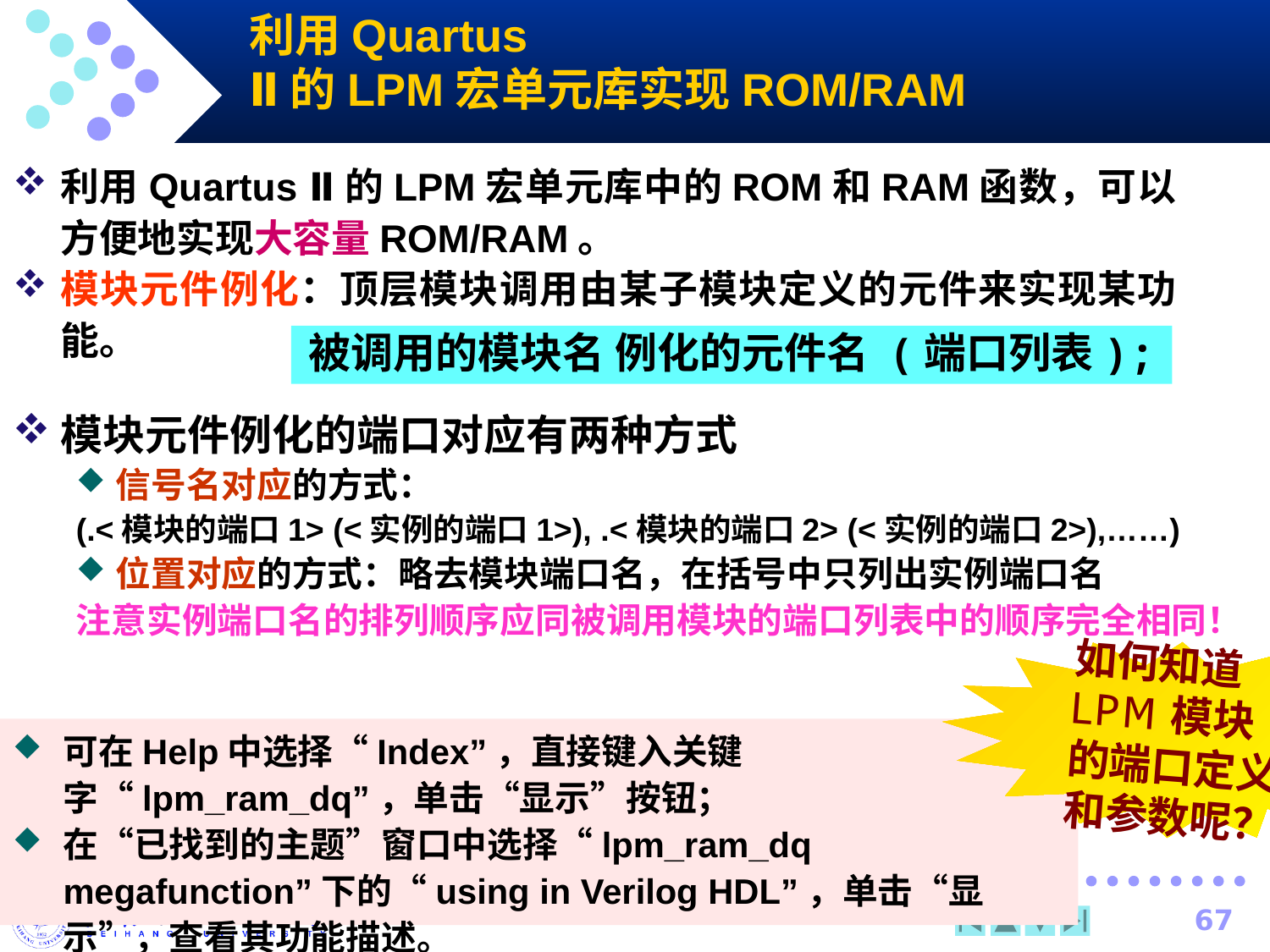

利用Quartus Ⅱ的LPM宏单元库实现ROM/RAM
利用Quartus Ⅱ的LPM宏单元库中的ROM和RAM函数，可以方便地实现大容量ROM/RAM。
模块元件例化：顶层模块调用由某子模块定义的元件来实现某功能。

被调用的模块名 例化的元件名 (端口列表);
模块元件例化的端口对应有两种方式
信号名对应的方式：
(.<模块的端口1> (<实例的端口1>), .<模块的端口2> (<实例的端口2>),……)
位置对应的方式：略去模块端口名，在括号中只列出实例端口名
注意实例端口名的排列顺序应同被调用模块的端口列表中的顺序完全相同！
如何知道LPM模块的端口定义和参数呢？
可在Help中选择“Index”，直接键入关键字“lpm_ram_dq”，单击“显示”按钮；
在“已找到的主题”窗口中选择“lpm_ram_dq megafunction”下的“using in Verilog HDL”，单击“显示”，查看其功能描述。
67